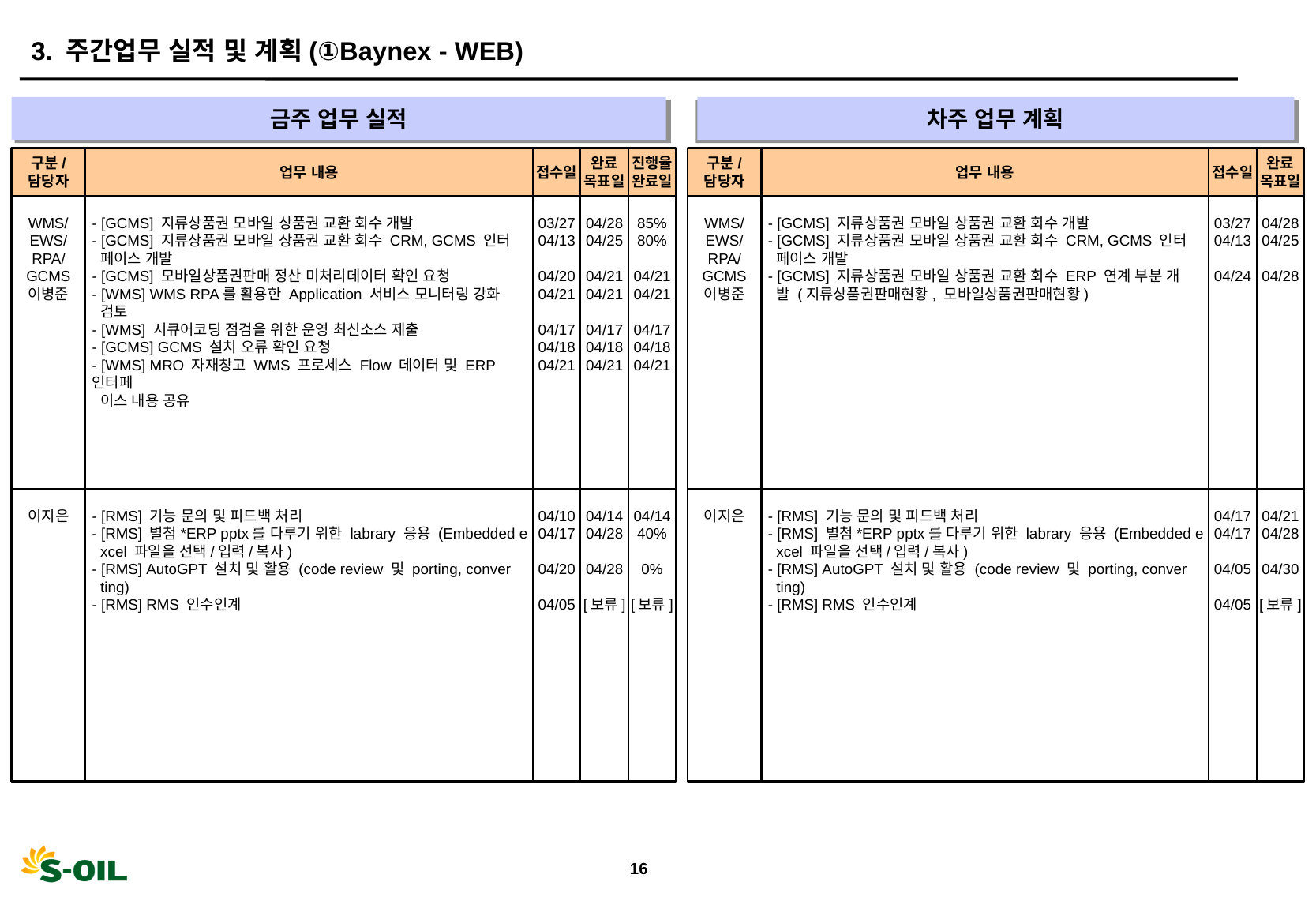

3. 주간업무 실적 및 계획(①Baynex - WEB)
금주 업무 실적
차주 업무 계획
" "
" "
구분/
담당자
업무 내용
접수일
완료
목표일
진행율
완료일
구분/
담당자
업무 내용
접수일
완료
목표일
WMS/
EWS/
RPA/
GCMS
이병준

- [GCMS] 지류상품권 모바일 상품권 교환 회수 개발
- [GCMS] 지류상품권 모바일 상품권 교환 회수 CRM, GCMS 인터
  페이스 개발
- [GCMS] 모바일상품권판매 정산 미처리데이터 확인 요청
- [WMS] WMS RPA를 활용한 Application 서비스 모니터링 강화
  검토
- [WMS] 시큐어코딩 점검을 위한 운영 최신소스 제출
- [GCMS] GCMS 설치 오류 확인 요청
- [WMS] MRO 자재창고 WMS 프로세스 Flow 데이터 및 ERP 인터페
  이스 내용 공유
03/27
04/13
04/20
04/21
04/17
04/18
04/21
04/28
04/25
04/21
04/21
04/17
04/18
04/21
85%
80%
04/21
04/21
04/17
04/18
04/21
WMS/
EWS/
RPA/
GCMS
이병준

- [GCMS] 지류상품권 모바일 상품권 교환 회수 개발
- [GCMS] 지류상품권 모바일 상품권 교환 회수 CRM, GCMS 인터
  페이스 개발
- [GCMS] 지류상품권 모바일 상품권 교환 회수 ERP 연계 부분 개
  발 (지류상품권판매현황, 모바일상품권판매현황)
03/27
04/13
04/24
04/28
04/25
04/28
이지은

- [RMS] 기능 문의 및 피드백 처리
- [RMS] 별첨*ERP pptx를 다루기 위한 labrary 응용 (Embedded e
  xcel 파일을 선택/입력/복사)
- [RMS] AutoGPT 설치 및 활용 (code review 및 porting, conver
  ting)
- [RMS] RMS 인수인계
04/10
04/17
04/20
04/05
04/14
04/28
04/28
[보류]
04/14
40%
0%
[보류]
이지은

- [RMS] 기능 문의 및 피드백 처리
- [RMS] 별첨*ERP pptx를 다루기 위한 labrary 응용 (Embedded e
  xcel 파일을 선택/입력/복사)
- [RMS] AutoGPT 설치 및 활용 (code review 및 porting, conver
  ting)
- [RMS] RMS 인수인계
04/17
04/17
04/05
04/05
04/21
04/28
04/30
[보류]